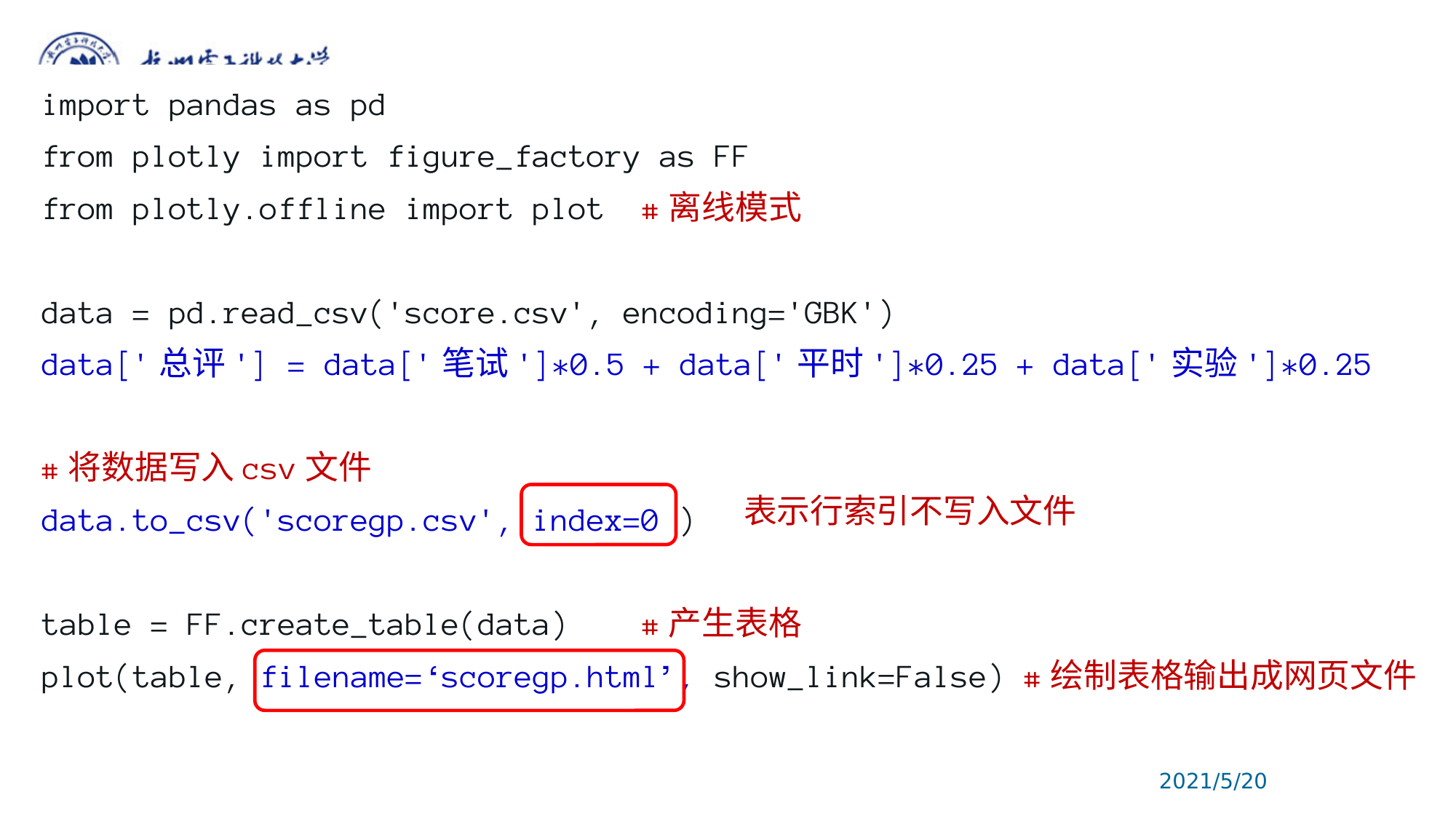

import pandas as pd
from plotly import figure_factory as FF
from plotly.offline import plot  #离线模式

data = pd.read_csv('score.csv', encoding='GBK')
data['总评'] = data['笔试']*0.5 + data['平时']*0.25 + data['实验']*0.25

#将数据写入csv文件
data.to_csv('scoregp.csv', index=0 )

table = FF.create_table(data)    #产生表格
plot(table, filename=‘scoregp.html’, show_link=False) #绘制表格输出成网页文件

表示行索引不写入文件